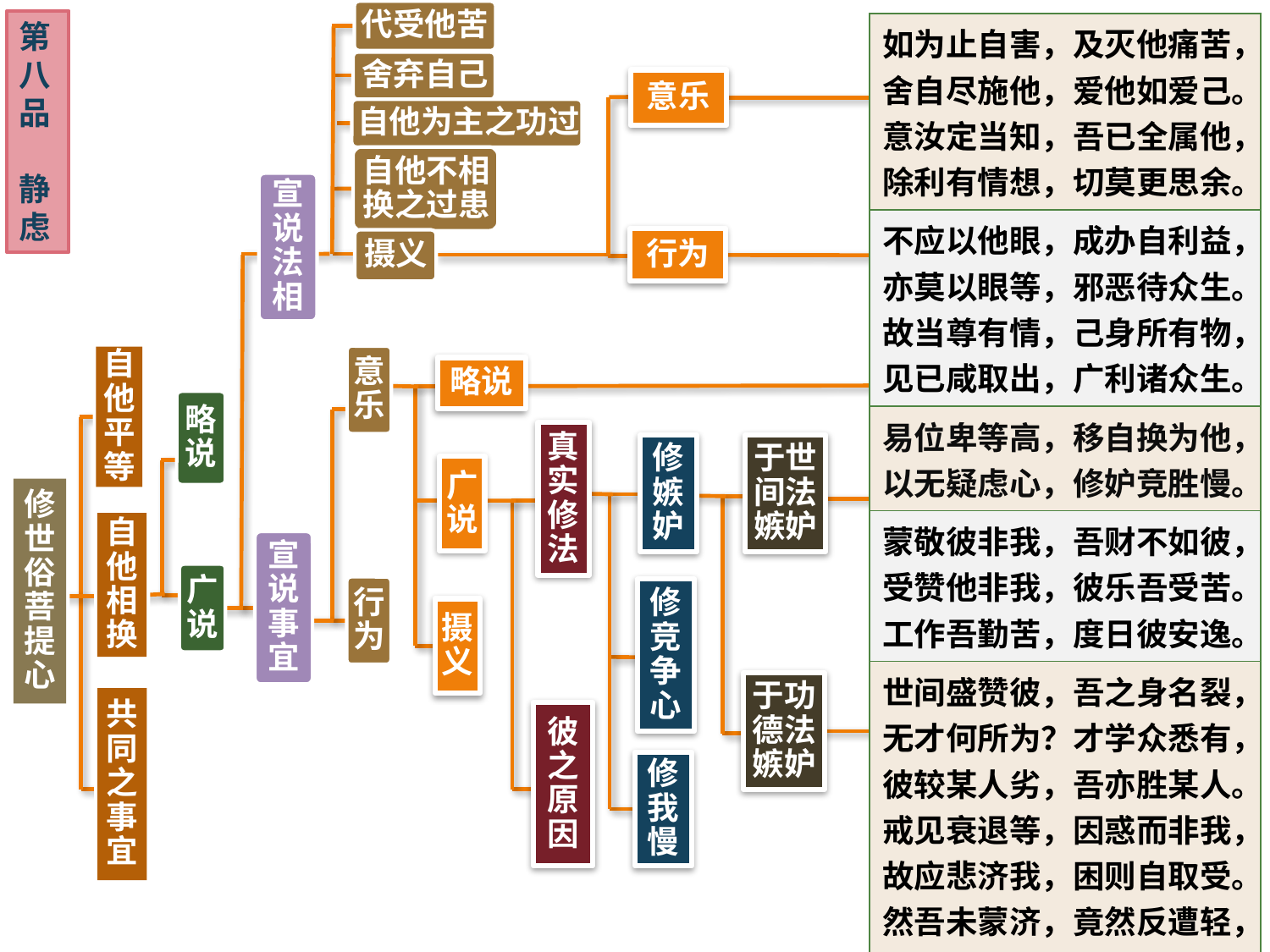

代受他苦
第八品

静虑
| 如为止自害，及灭他痛苦，舍自尽施他，爱他如爱己。意汝定当知，吾已全属他，除利有情想，切莫更思余。 |
| --- |
| 不应以他眼，成办自利益，亦莫以眼等，邪恶待众生。故当尊有情，己身所有物，见已咸取出，广利诸众生。 |
| 易位卑等高，移自换为他，以无疑虑心，修妒竞胜慢。 |
| 蒙敬彼非我，吾财不如彼，受赞他非我，彼乐吾受苦。工作吾勤苦，度日彼安逸。 |
| 世间盛赞彼，吾之身名裂，无才何所为？才学众悉有，彼较某人劣，吾亦胜某人。 戒见衰退等，因惑而非我，故应悲济我，困则自取受。然吾未蒙济，竟然反遭轻，彼虽具功德，于我有何益？不愍愚众生，危陷恶趣门，向外夸己德，欲胜诸智者。 |

舍弃自己
意乐

自他为主之功过

自他不相换之过患
宣说法相

行为

摄义

自他平等

意乐
略说

略说
真实修法
修嫉妒
于世间法嫉妒
广说

修世俗菩提心

自他相换
宣说事宜

广说

行为
修竞争心
摄义
于功德法嫉妒

共同之事宜
彼之原因
修我慢